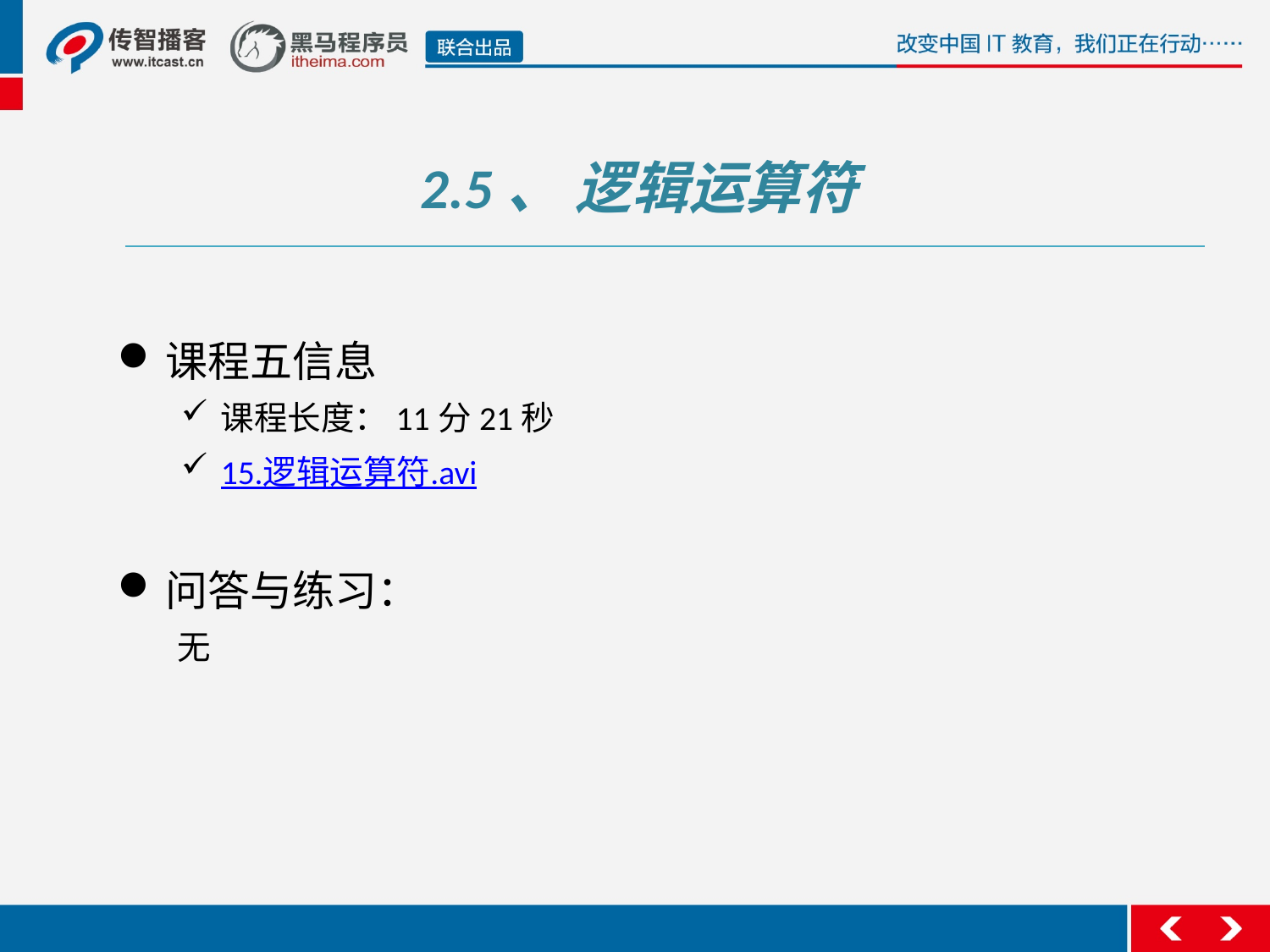

2.5、 逻辑运算符

课程五信息
课程长度：11分21秒
15.逻辑运算符.avi

问答与练习：
       无